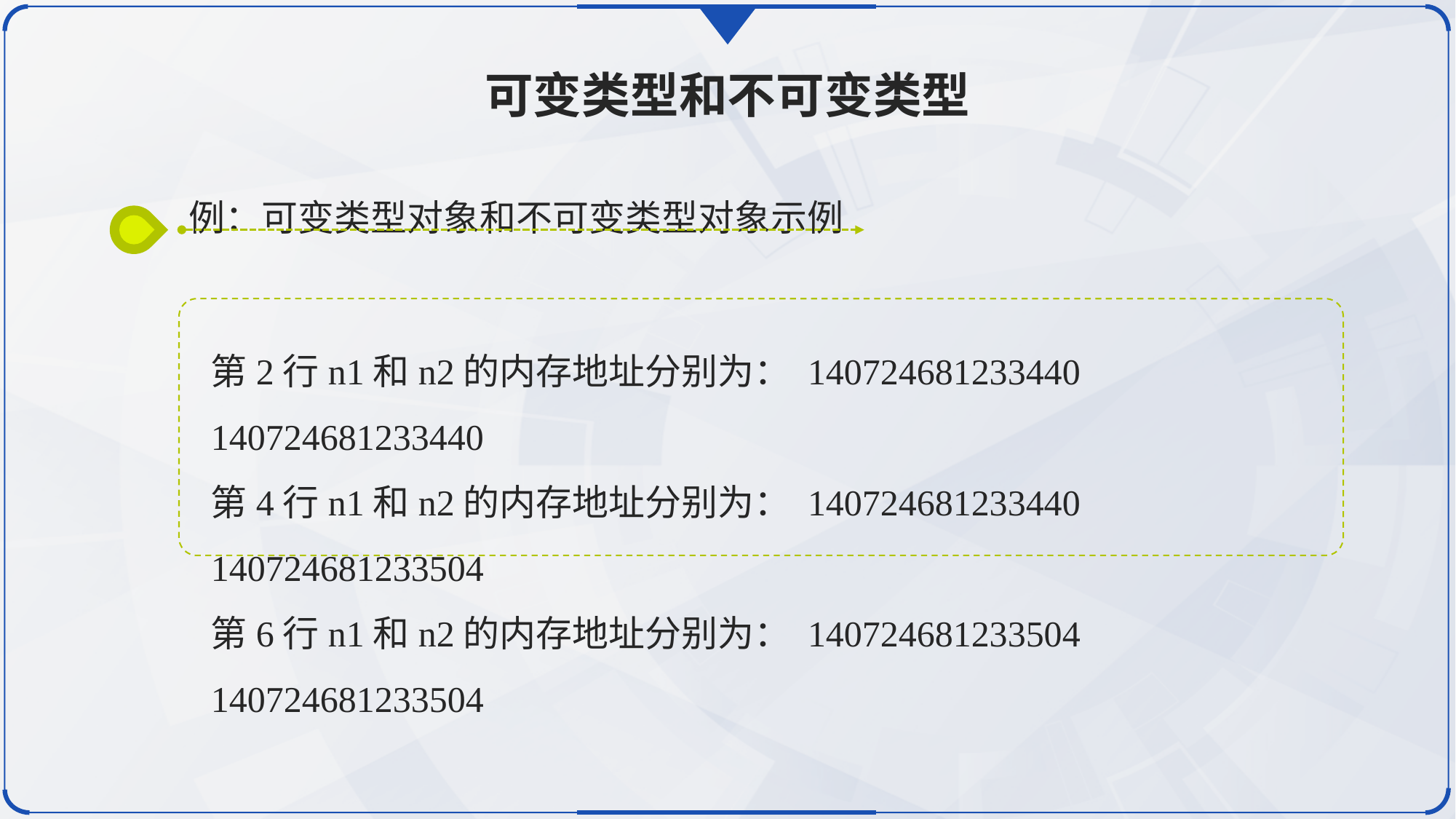

可变类型和不可变类型
例：可变类型对象和不可变类型对象示例

第2行n1和n2的内存地址分别为： 140724681233440 140724681233440
第4行n1和n2的内存地址分别为： 140724681233440 140724681233504
第6行n1和n2的内存地址分别为： 140724681233504 140724681233504